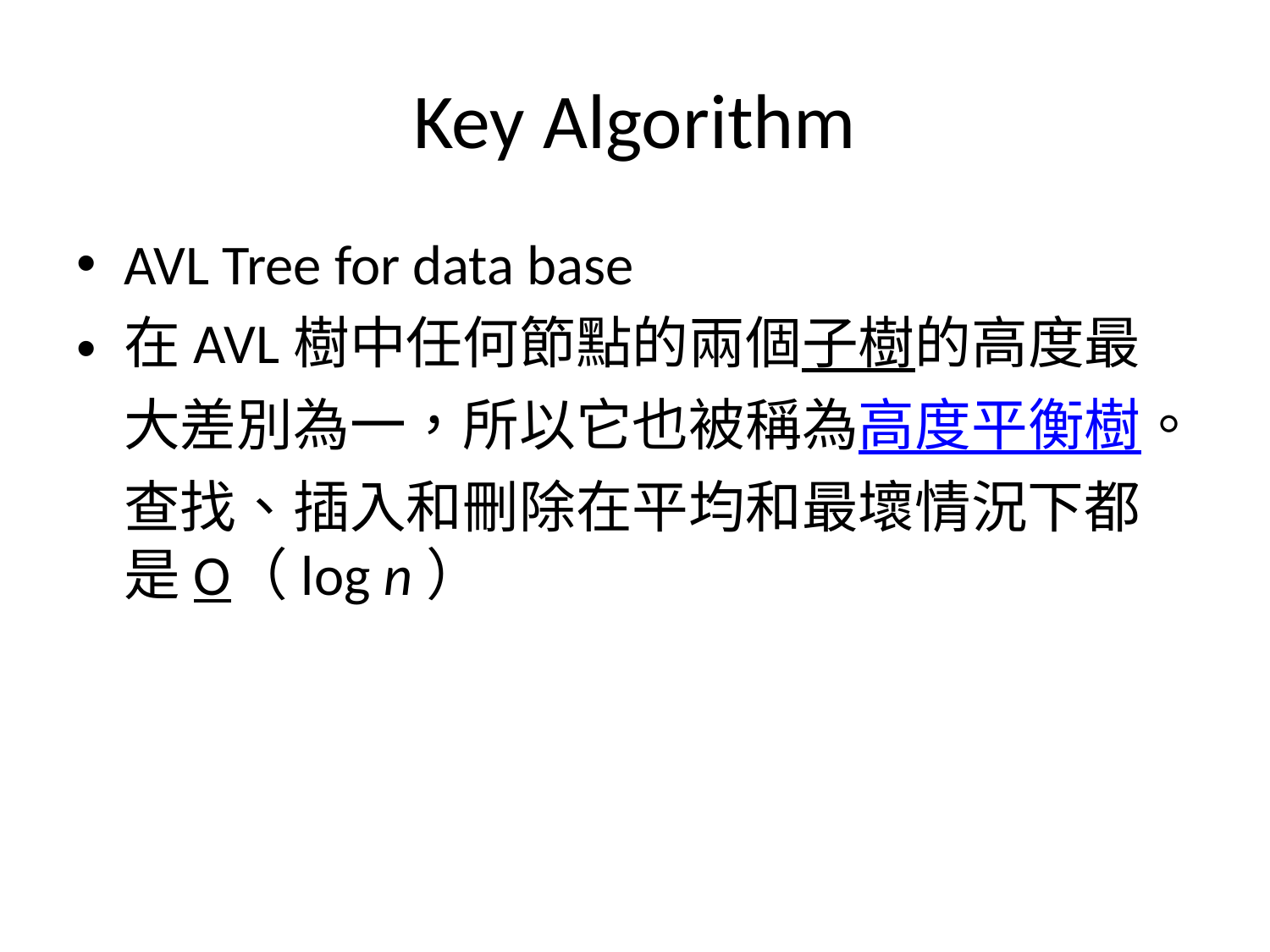

# Key Algorithm
AVL Tree for data base
在AVL樹中任何節點的兩個子樹的高度最大差別為一，所以它也被稱為高度平衡樹。查找、插入和刪除在平均和最壞情況下都是O（log n）